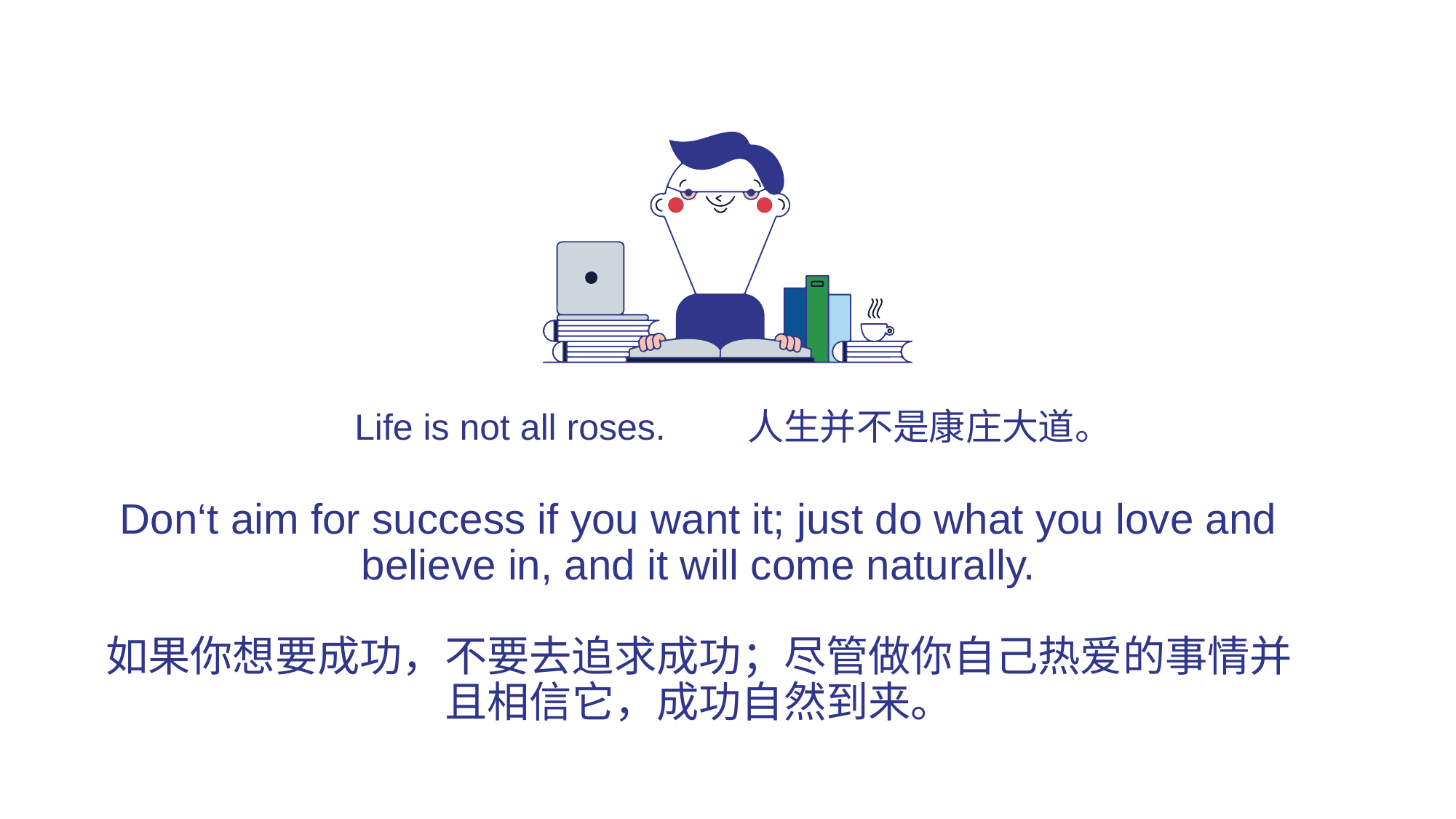

Life is not all roses.　　人生并不是康庄大道。
# Don‘t aim for success if you want it; just do what you love and believe in, and it will come naturally. 如果你想要成功，不要去追求成功；尽管做你自己热爱的事情并且相信它，成功自然到来。